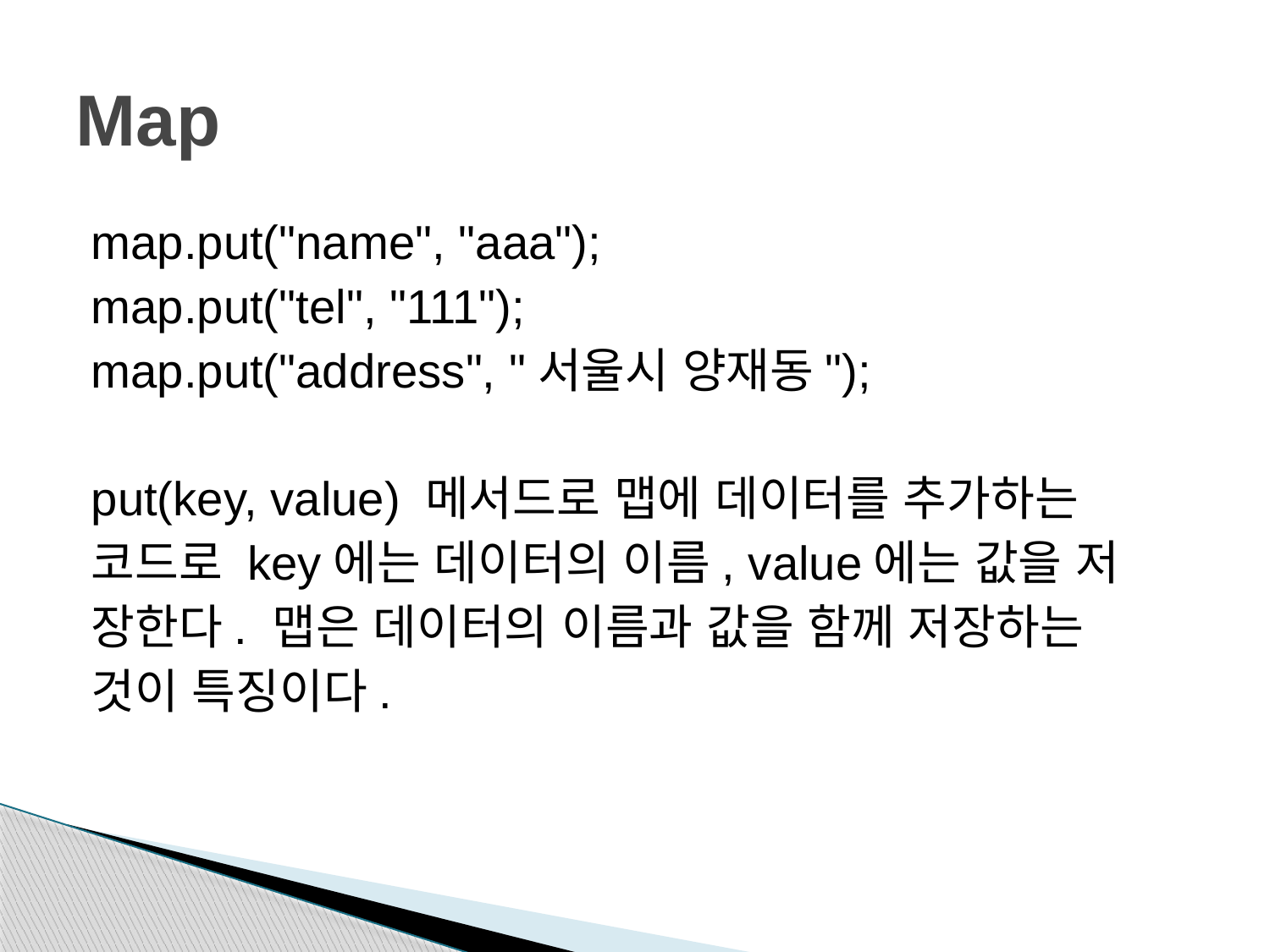

# Map
map.put("name", "aaa");
map.put("tel", "111");
map.put("address", "서울시 양재동");

put(key, value) 메서드로 맵에 데이터를 추가하는
코드로 key에는 데이터의 이름, value에는 값을 저
장한다. 맵은 데이터의 이름과 값을 함께 저장하는
것이 특징이다.